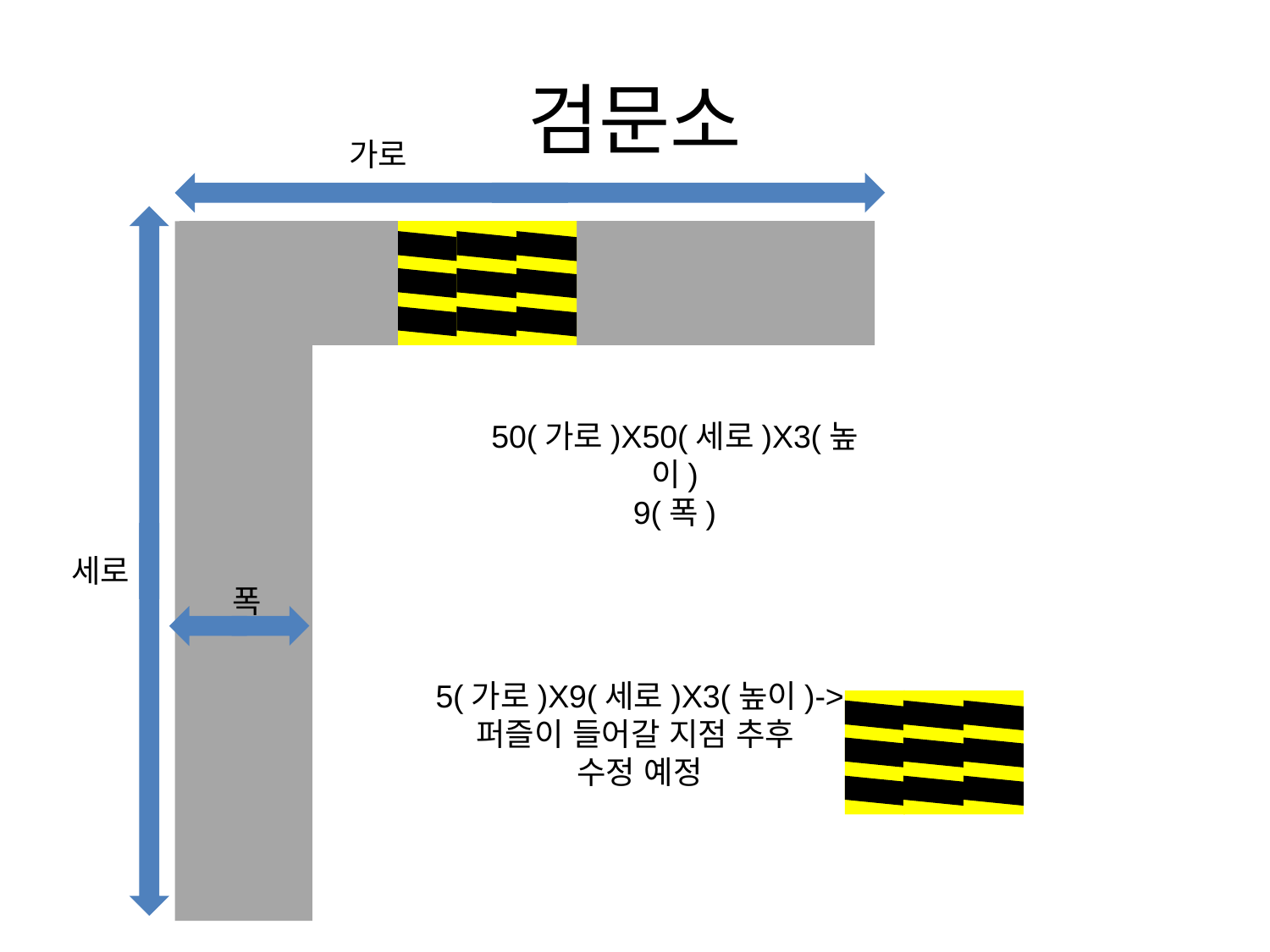

# 검문소
가로

50(가로)X50(세로)X3(높이)
9(폭)

세로
폭

5(가로)X9(세로)X3(높이)->
퍼즐이 들어갈 지점 추후
수정 예정